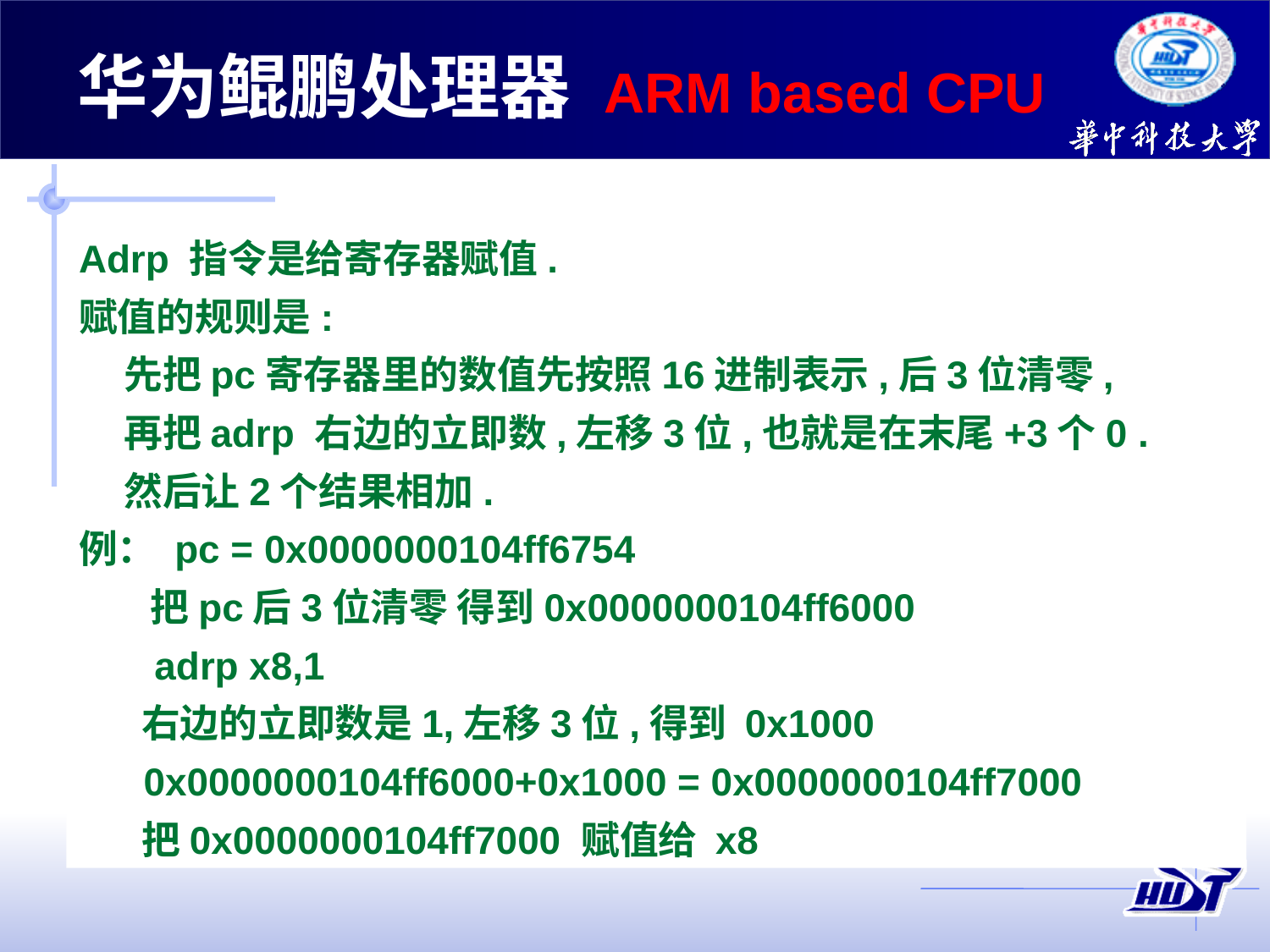

华为鲲鹏处理器 ARM based CPU
Adrp 指令是给寄存器赋值.
赋值的规则是:
    先把pc寄存器里的数值先按照16进制表示,后3位清零,
    再把adrp 右边的立即数,左移3位,也就是在末尾+3个0 .
    然后让2个结果相加.
例： pc = 0x0000000104ff6754
       把pc后3位清零 得到0x0000000104ff6000
       adrp x8,1
      右边的立即数是1,左移3位,得到 0x1000
      0x0000000104ff6000+0x1000 = 0x0000000104ff7000
      把0x0000000104ff7000 赋值给 x8